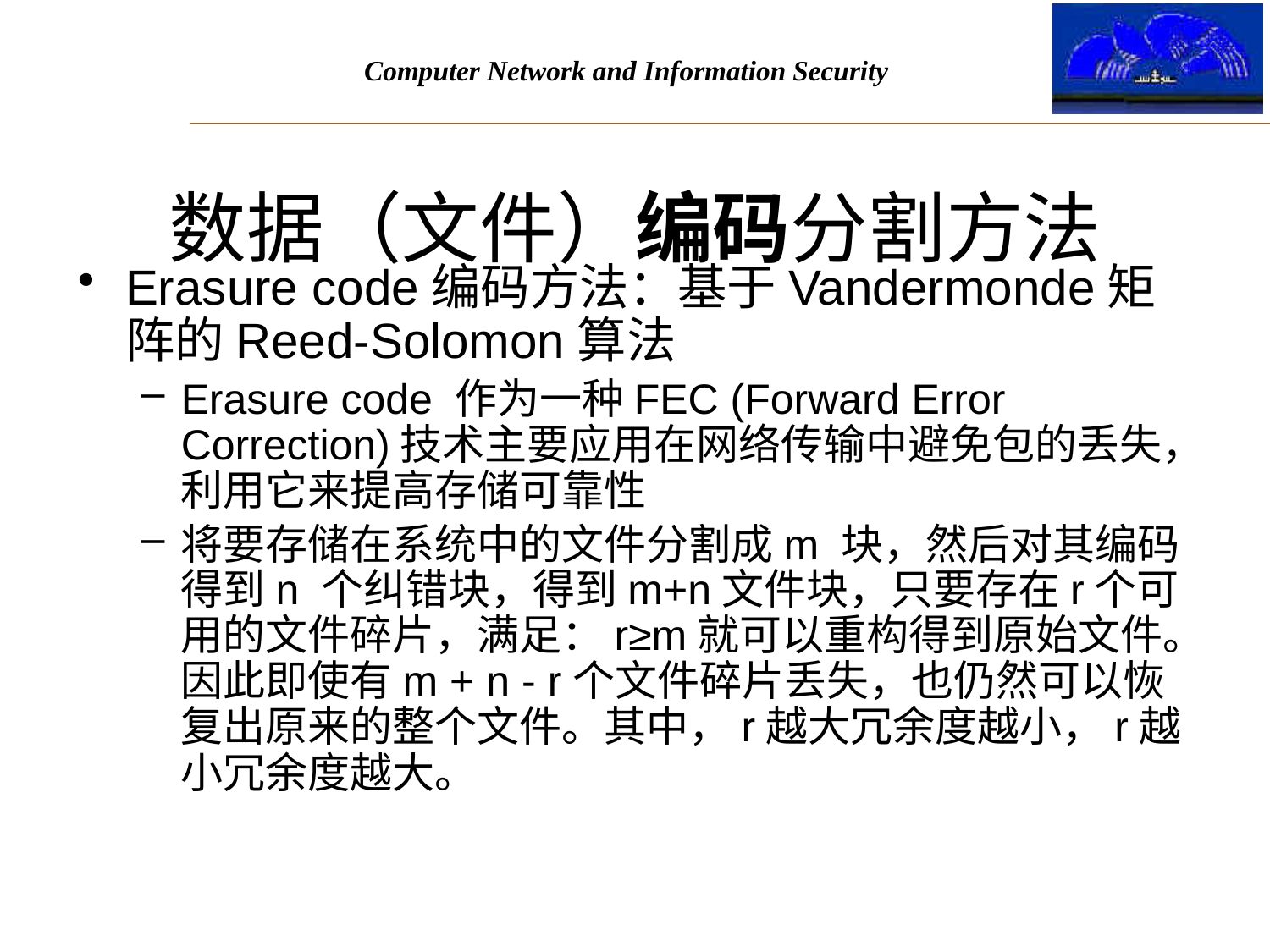

# 数据（文件）编码分割方法
Erasure code编码方法：基于Vandermonde矩阵的Reed-Solomon算法
Erasure code 作为一种FEC (Forward Error Correction)技术主要应用在网络传输中避免包的丢失，利用它来提高存储可靠性
将要存储在系统中的文件分割成m 块，然后对其编码得到n 个纠错块，得到m+n文件块，只要存在r个可用的文件碎片，满足：r≥m就可以重构得到原始文件。因此即使有m + n - r个文件碎片丢失，也仍然可以恢复出原来的整个文件。其中，r越大冗余度越小，r越小冗余度越大。